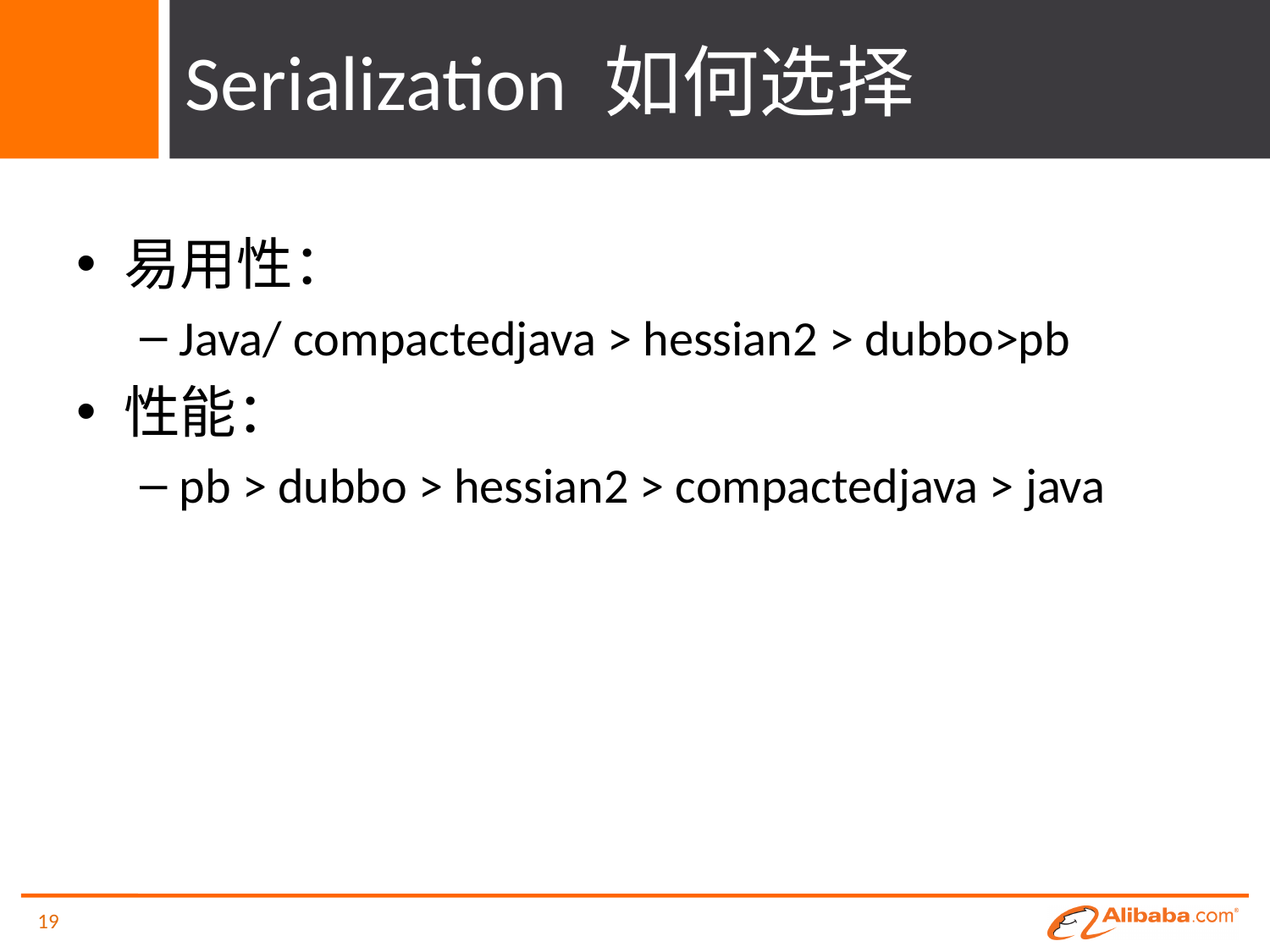

# Serialization 如何选择
易用性：
Java/ compactedjava > hessian2 > dubbo>pb
性能：
pb > dubbo > hessian2 > compactedjava > java

19